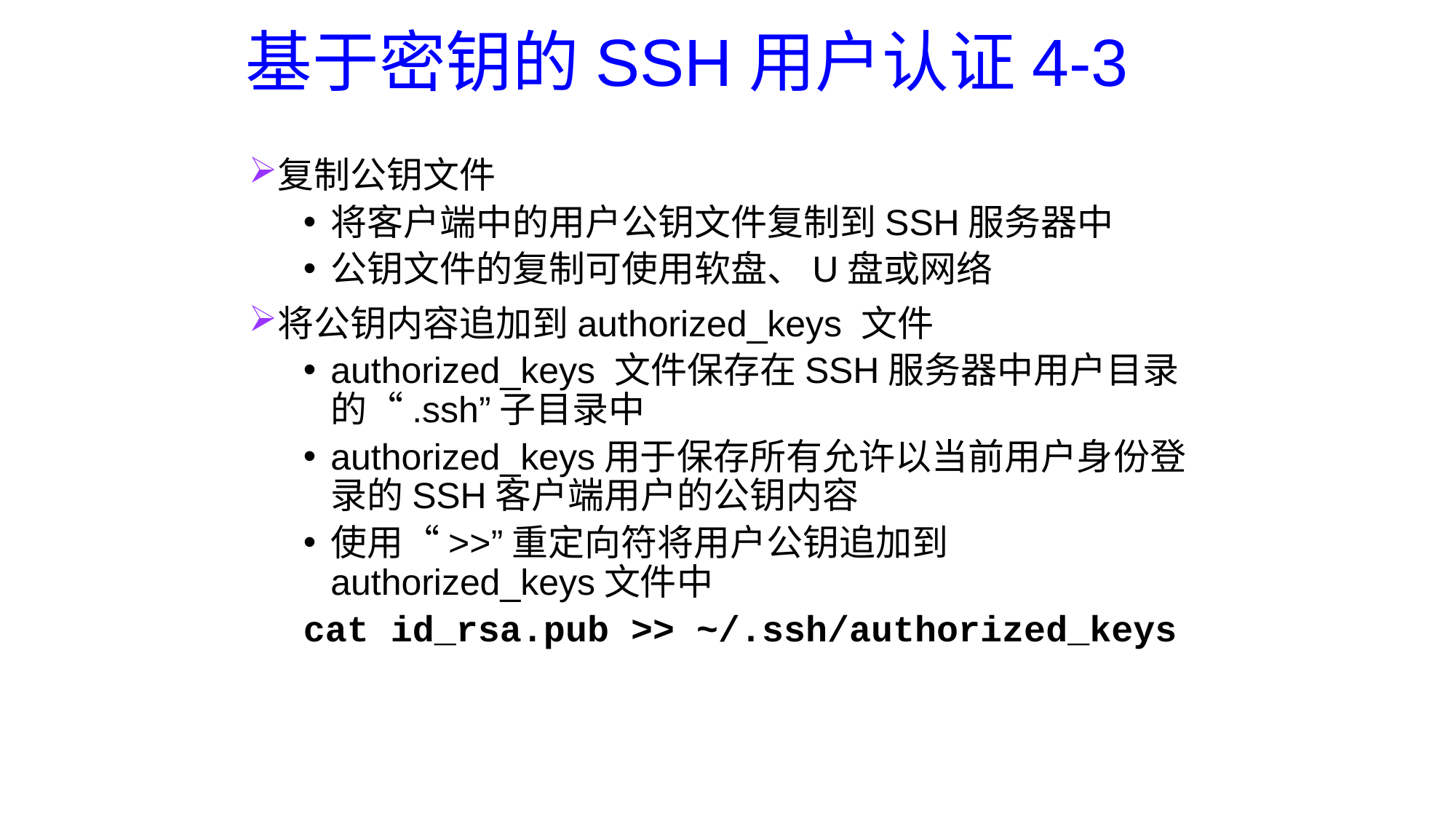

# 基于密钥的SSH用户认证4-3
复制公钥文件
将客户端中的用户公钥文件复制到SSH服务器中
公钥文件的复制可使用软盘、U盘或网络
将公钥内容追加到authorized_keys 文件
authorized_keys 文件保存在SSH服务器中用户目录的“.ssh”子目录中
authorized_keys用于保存所有允许以当前用户身份登录的SSH客户端用户的公钥内容
使用“>>”重定向符将用户公钥追加到authorized_keys文件中
cat id_rsa.pub >> ~/.ssh/authorized_keys